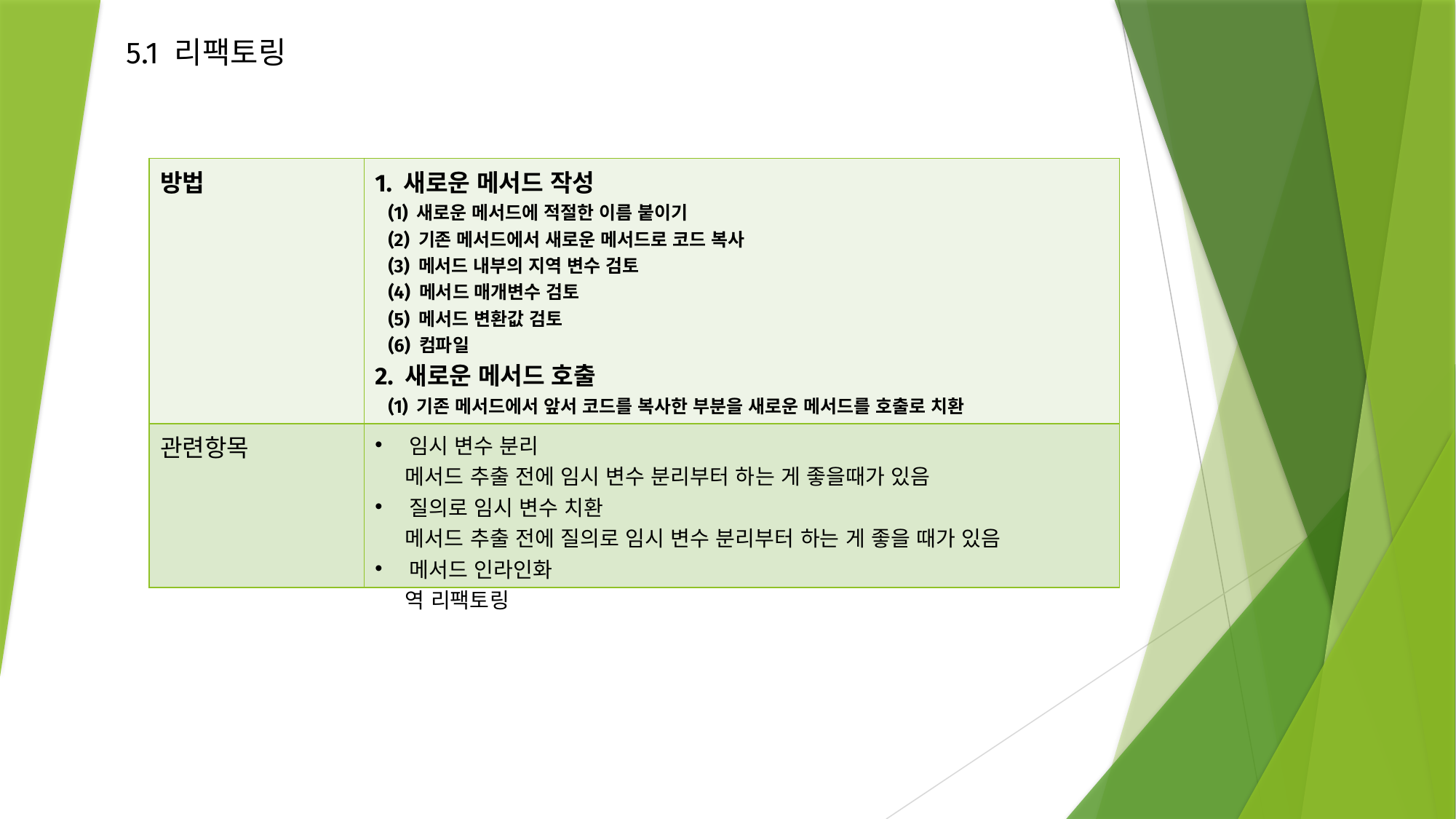

5.1 리팩토링
| 방법 | 1. 새로운 메서드 작성 (1) 새로운 메서드에 적절한 이름 붙이기 (2) 기존 메서드에서 새로운 메서드로 코드 복사 (3) 메서드 내부의 지역 변수 검토 (4) 메서드 매개변수 검토 (5) 메서드 변환값 검토 (6) 컴파일 2. 새로운 메서드 호출 (1) 기존 메서드에서 앞서 코드를 복사한 부분을 새로운 메서드를 호출로 치환 (2) 기존 메서드에서 더는 사용하지 않는 지역 변수가 있으면 삭제 (3) 컴파일해서 테스트 |
| --- | --- |
| 관련항목 | 임시 변수 분리 메서드 추출 전에 임시 변수 분리부터 하는 게 좋을때가 있음 질의로 임시 변수 치환 메서드 추출 전에 질의로 임시 변수 분리부터 하는 게 좋을 때가 있음 메서드 인라인화 역 리팩토링 |